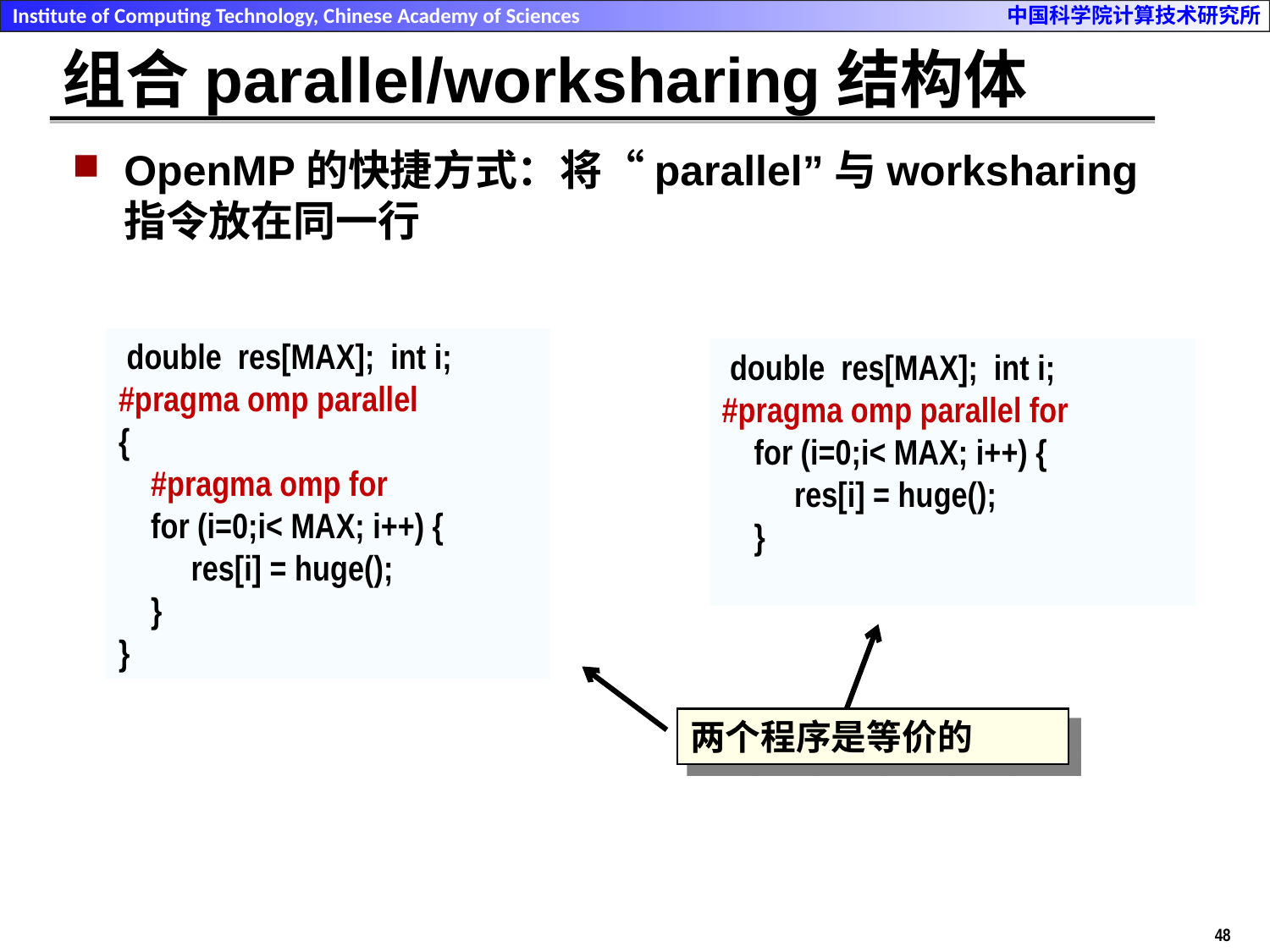

# 组合parallel/worksharing结构体
OpenMP的快捷方式：将“parallel”与worksharing指令放在同一行
 double  res[MAX];  int i;
#pragma omp parallel
{
    #pragma omp for
    for (i=0;i< MAX; i++) {
         res[i] = huge();
    }
}
 double  res[MAX];  int i;
#pragma omp parallel for
    for (i=0;i< MAX; i++) {
         res[i] = huge();
    }

两个程序是等价的